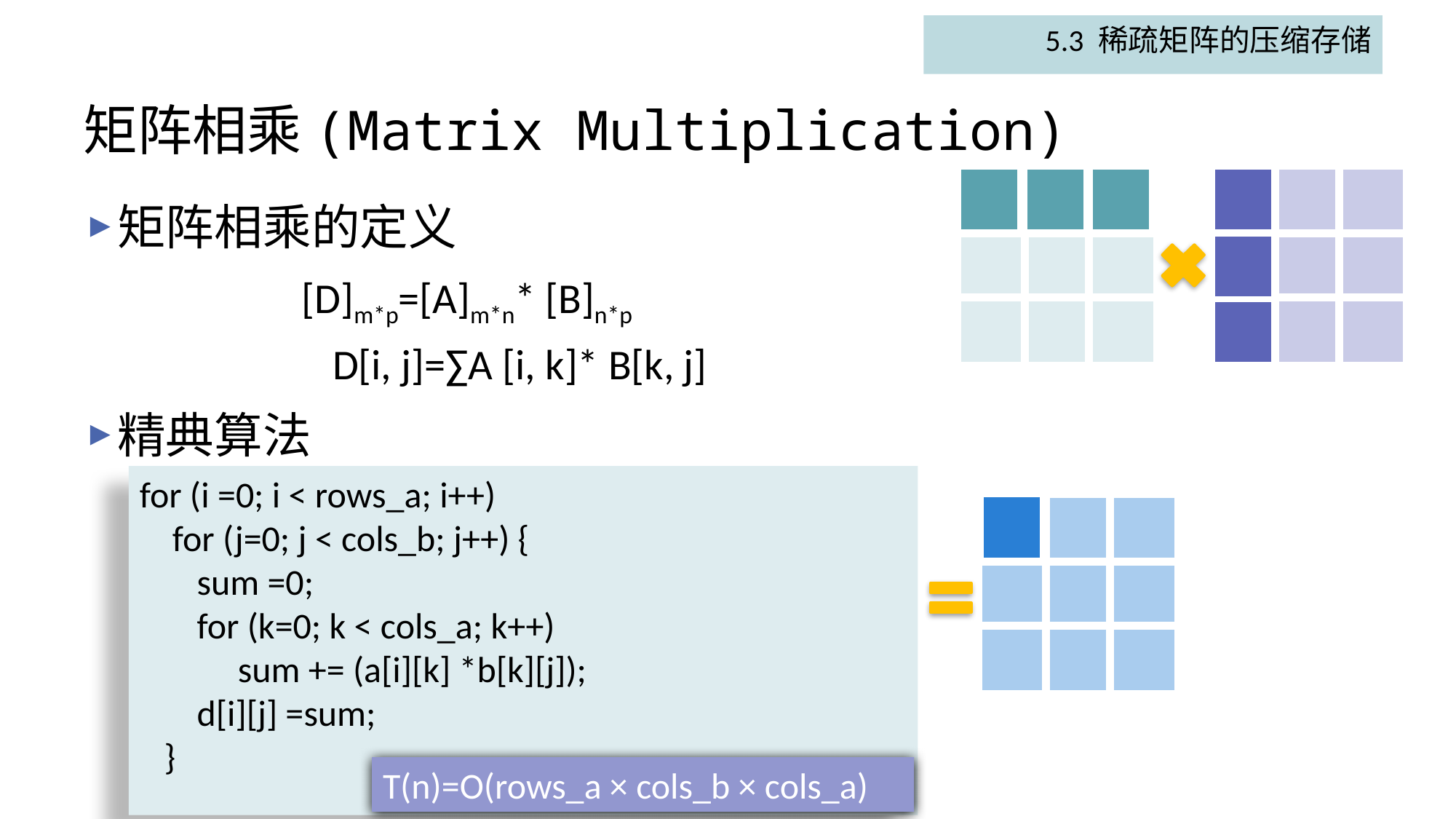

5.3 稀疏矩阵的压缩存储

# 矩阵相乘(Matrix Multiplication)
|  |
| --- |
|  |  |  |
| --- | --- | --- |
|  |  |  |
|  |  |  |
|  |
| --- |
|  |
| --- |
|  |  |  |
| --- | --- | --- |
|  |  |  |
|  |  |  |
|  |
| --- |
矩阵相乘的定义
		[D]m*p=[A]m*n* [B]n*p
		 	D[i, j]=∑A [i, k]* B[k, j]
精典算法

|  |
| --- |
|  |
| --- |
for (i =0; i < rows_a; i++)
    for (j=0; j < cols_b; j++) {
       sum =0;
       for (k=0; k < cols_a; k++)
            sum += (a[i][k] *b[k][j]);
       d[i][j] =sum;
   }
|  |
| --- |
|  |  |  |
| --- | --- | --- |
|  |  |  |
|  |  |  |

T(n)=O(rows_a × cols_b × cols_a)